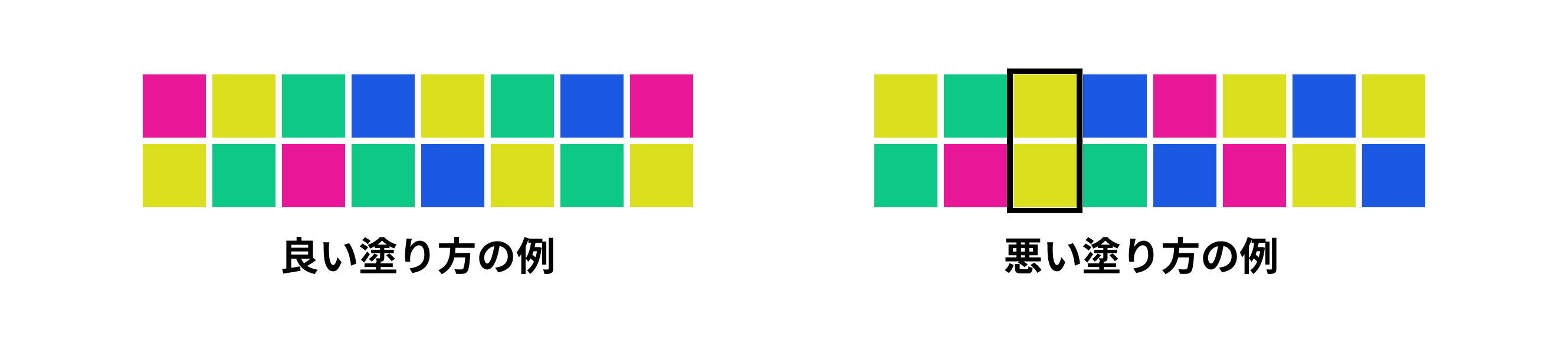

|  |  |  |  |  |  |  |  |
| --- | --- | --- | --- | --- | --- | --- | --- |
|  |  |  |  |  |  |  |  |
|  |  |  |  |  |  |  |  |
| --- | --- | --- | --- | --- | --- | --- | --- |
|  |  |  |  |  |  |  |  |

悪い塗り方の例
良い塗り方の例